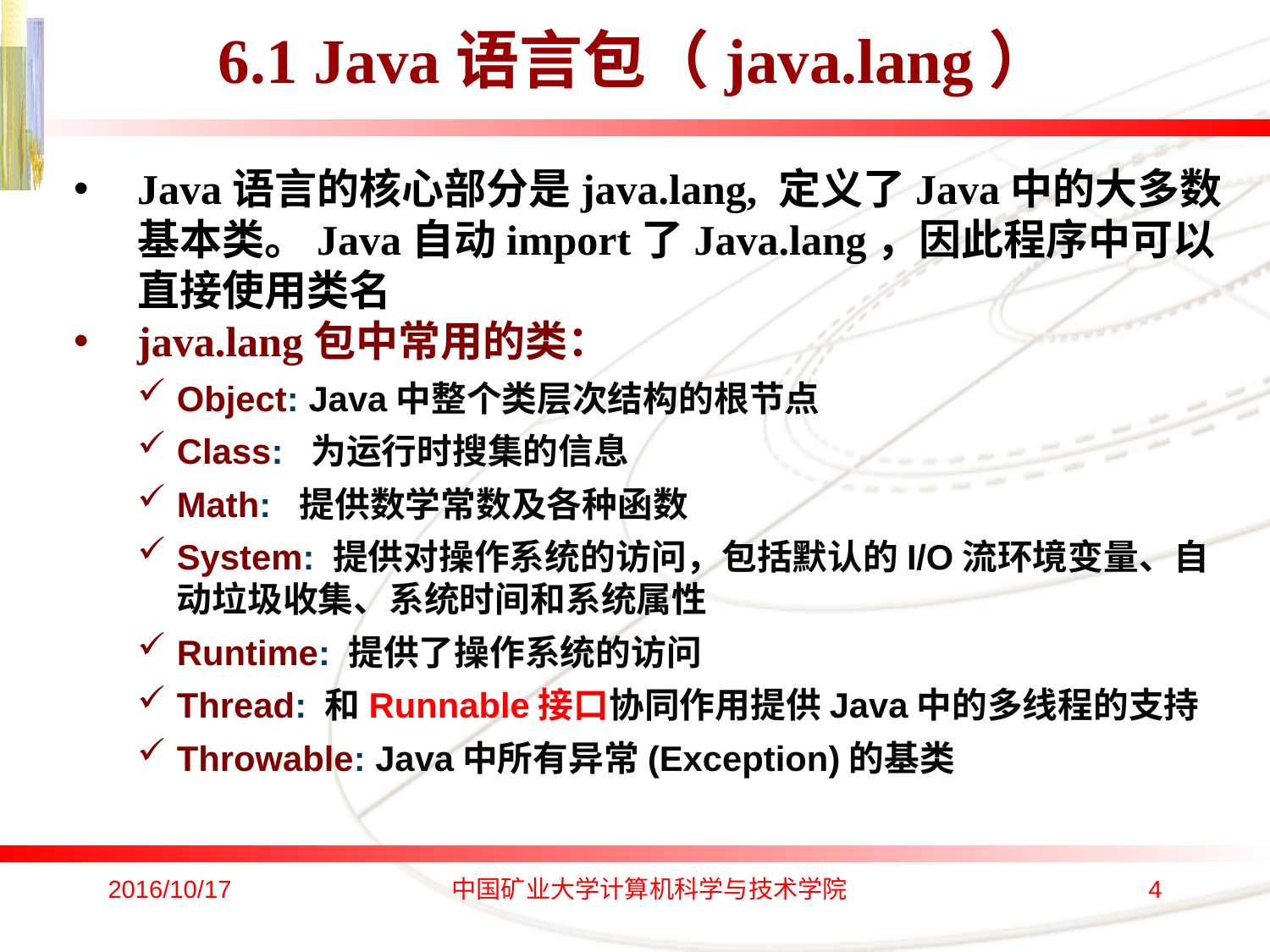

# 6.1 Java语言包（java.lang）
Java语言的核心部分是java.lang, 定义了Java中的大多数基本类。Java自动import了Java.lang，因此程序中可以直接使用类名
java.lang包中常用的类：
Object: Java中整个类层次结构的根节点
Class:  为运行时搜集的信息
Math:  提供数学常数及各种函数
System: 提供对操作系统的访问，包括默认的I/O流环境变量、自动垃圾收集、系统时间和系统属性
Runtime: 提供了操作系统的访问
Thread: 和Runnable接口协同作用提供Java中的多线程的支持
Throwable: Java中所有异常(Exception)的基类

2016/10/17
中国矿业大学计算机科学与技术学院
4